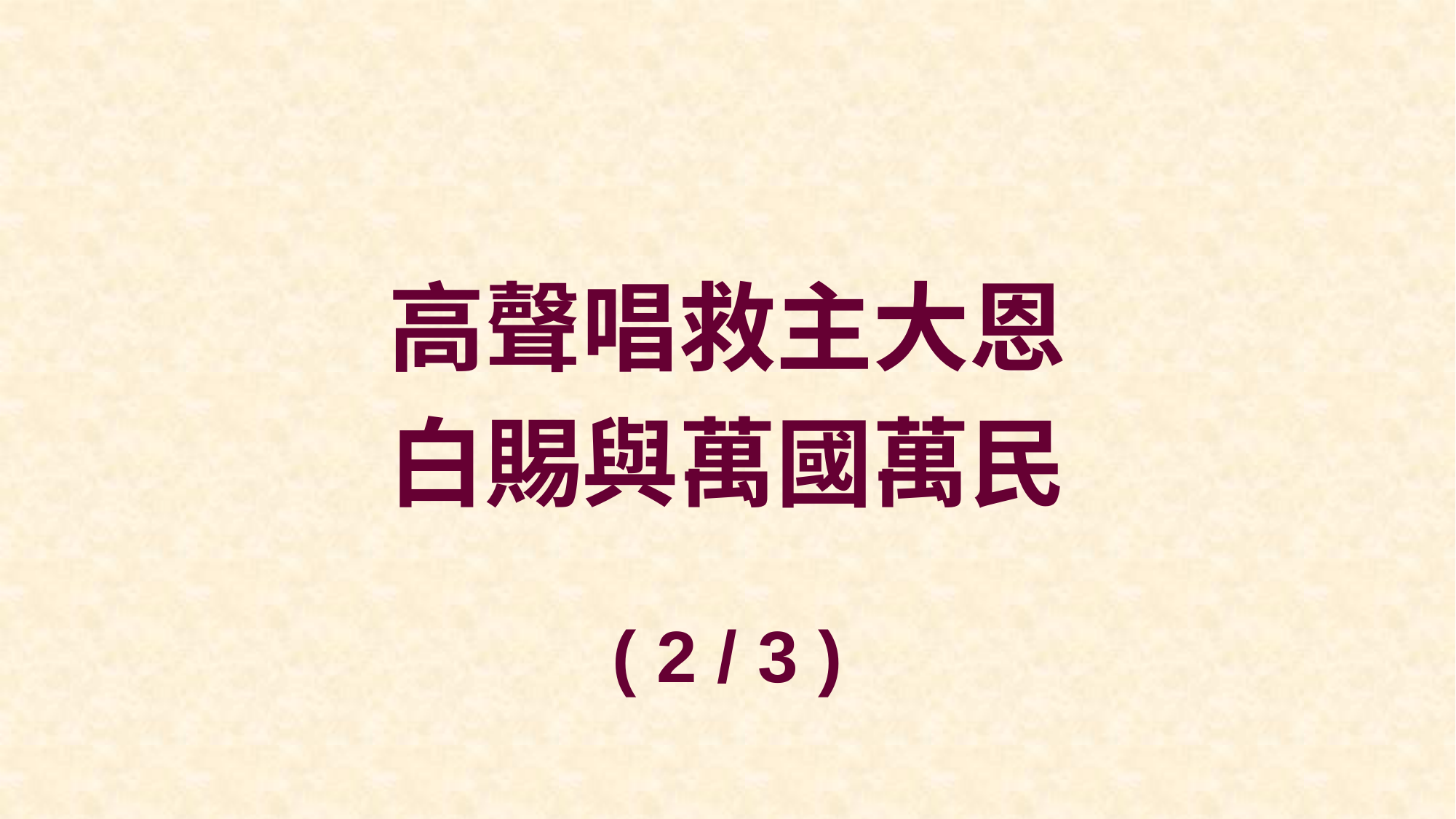

高聲唱救主大恩
白賜與萬國萬民
( 2 / 3 )